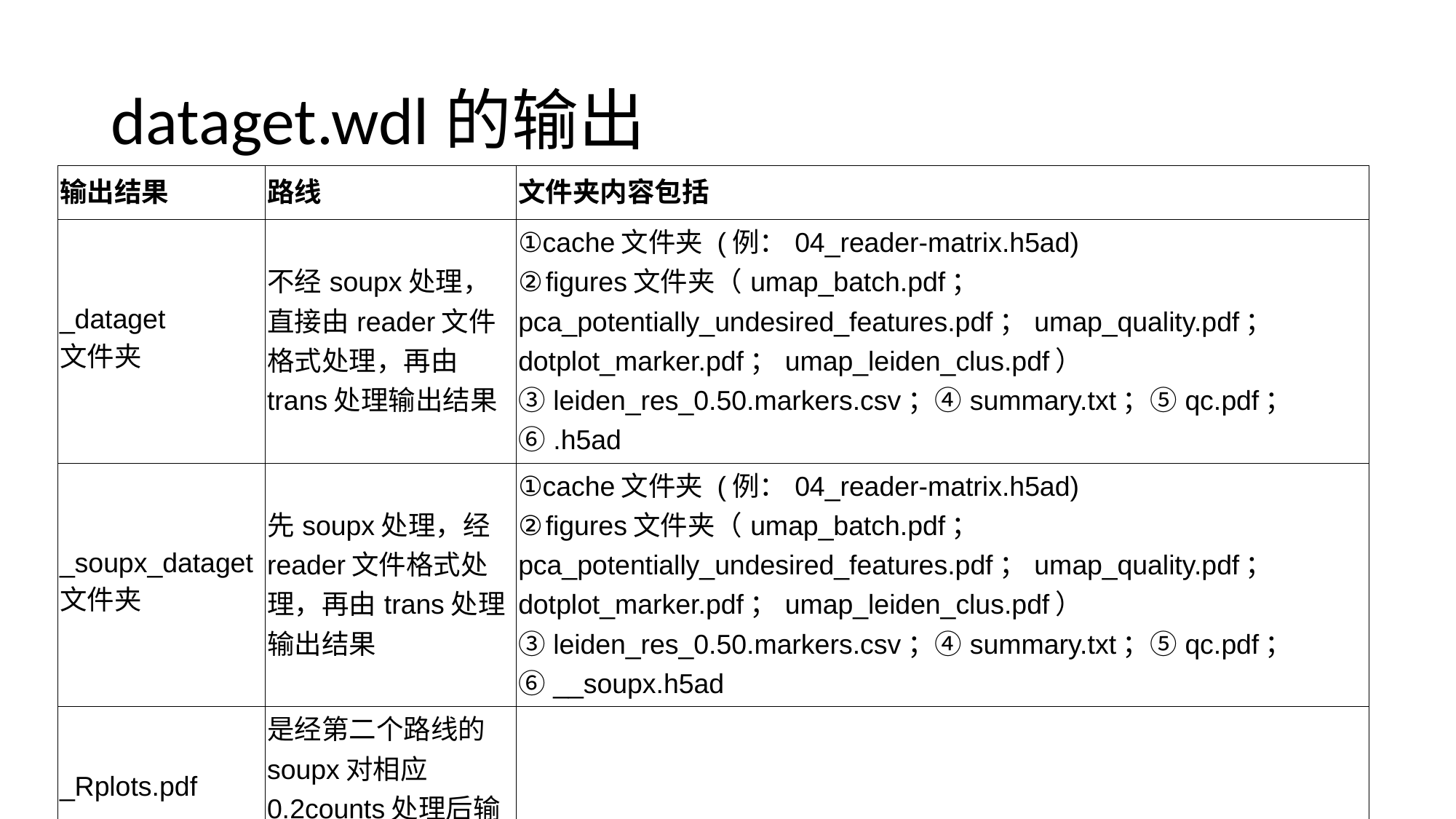

# dataget.wdl的输出
| 输出结果 | 路线 | 文件夹内容包括 |
| --- | --- | --- |
| \_dataget 文件夹 | 不经soupx处理，直接由reader文件格式处理，再由trans处理输出结果 | ①cache文件夹 (例：04\_reader-matrix.h5ad) ②figures文件夹（umap\_batch.pdf；pca\_potentially\_undesired\_features.pdf；umap\_quality.pdf；dotplot\_marker.pdf；umap\_leiden\_clus.pdf） ③leiden\_res\_0.50.markers.csv；④summary.txt；⑤qc.pdf；⑥.h5ad |
| \_soupx\_dataget文件夹 | 先soupx处理，经reader文件格式处理，再由trans处理输出结果 | ①cache文件夹 (例：04\_reader-matrix.h5ad) ②figures文件夹（umap\_batch.pdf；pca\_potentially\_undesired\_features.pdf；umap\_quality.pdf；dotplot\_marker.pdf；umap\_leiden\_clus.pdf） ③leiden\_res\_0.50.markers.csv；④summary.txt；⑤qc.pdf；⑥\_\_soupx.h5ad |
| \_Rplots.pdf | 是经第二个路线的soupx对相应0.2counts处理后输出的对应Rplots.pdf |  |
| 详细输出结果可见：W202409020001454 |  |  |